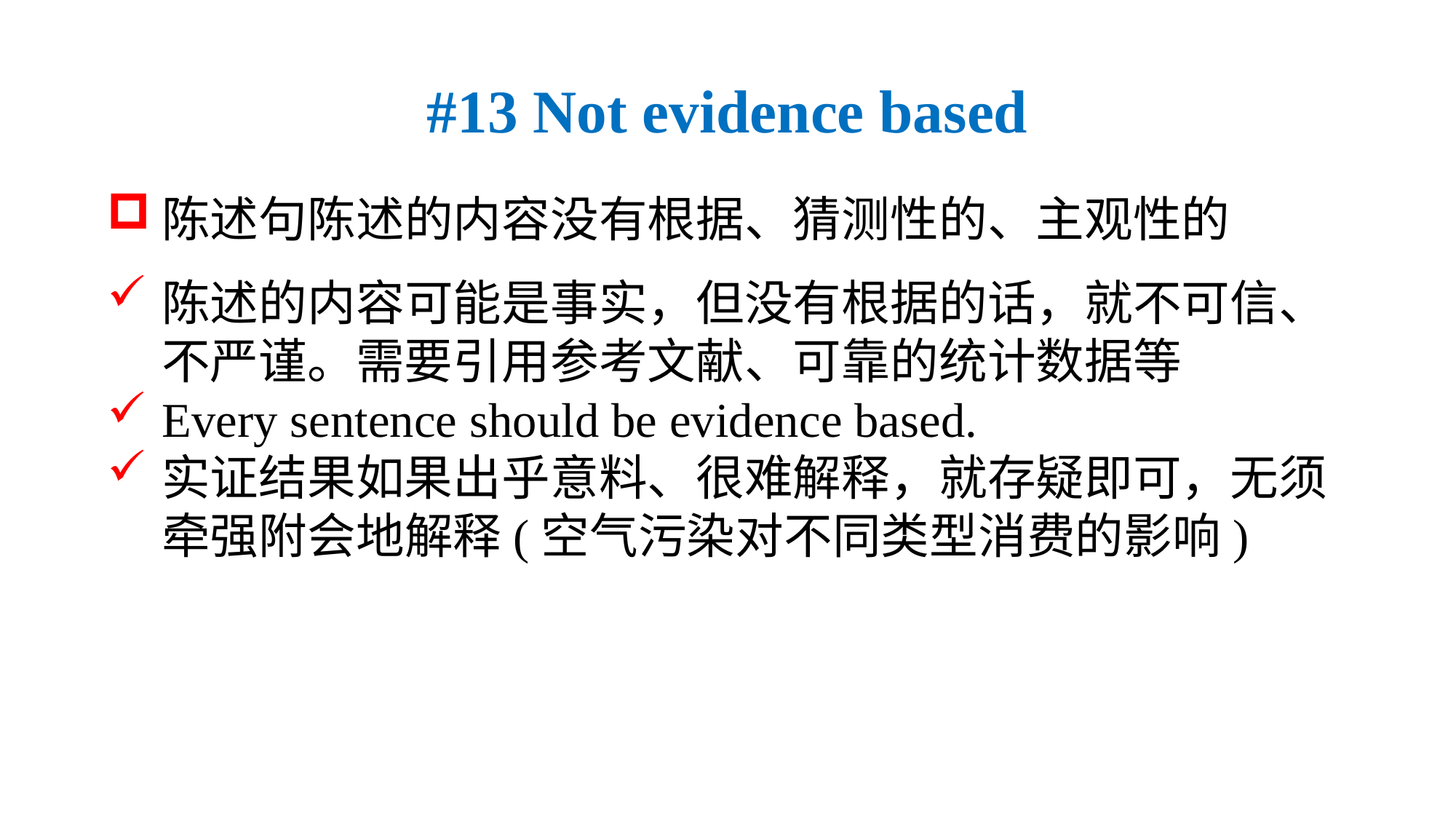

#13 Not evidence based

陈述句陈述的内容没有根据、猜测性的、主观性的

陈述的内容可能是事实，但没有根据的话，就不可信、不严谨。需要引用参考文献、可靠的统计数据等
Every sentence should be evidence based.
实证结果如果出乎意料、很难解释，就存疑即可，无须牵强附会地解释(空气污染对不同类型消费的影响)